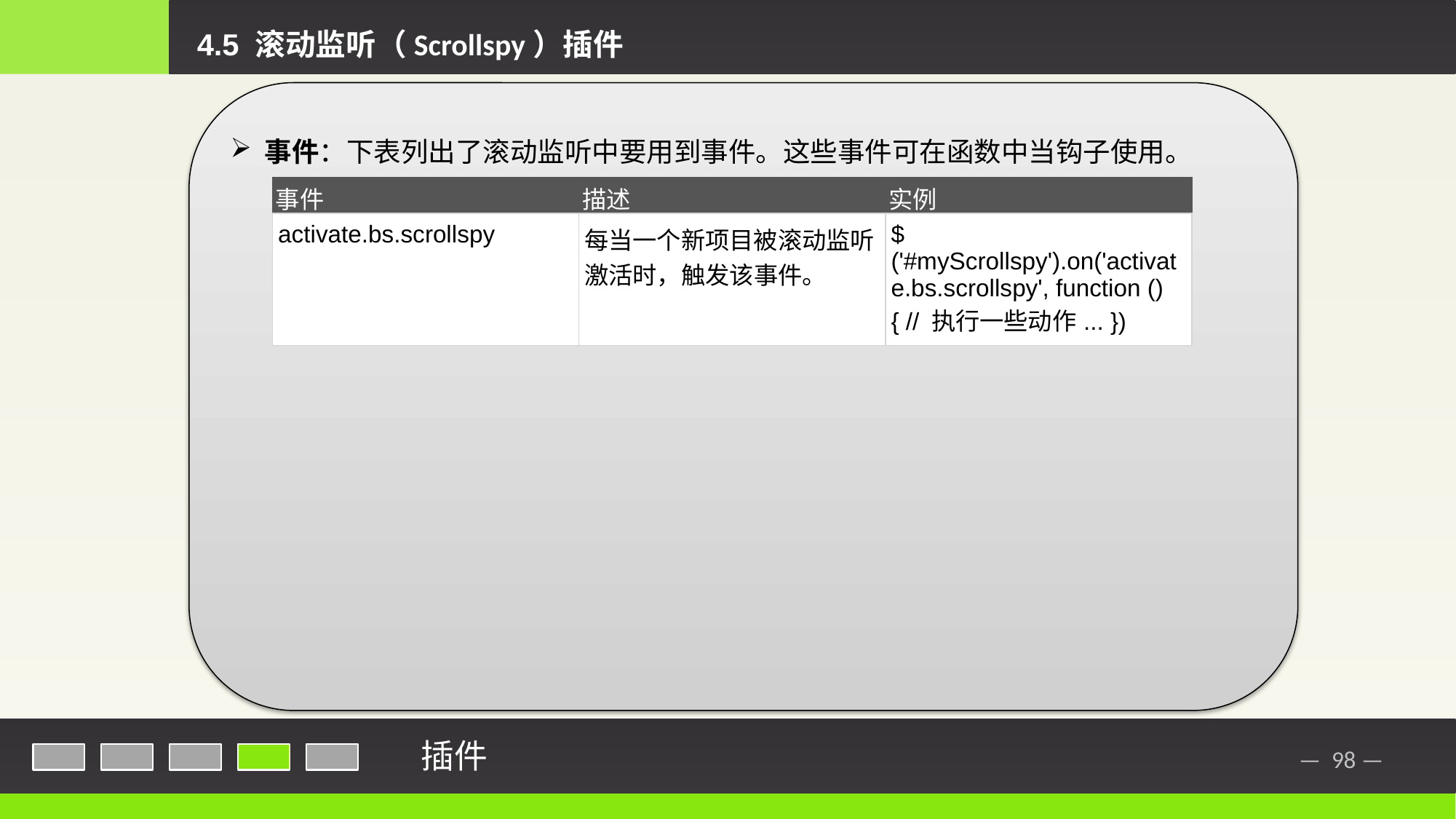

4.5 滚动监听（Scrollspy）插件
事件：下表列出了滚动监听中要用到事件。这些事件可在函数中当钩子使用。

| 事件 | 描述 | 实例 |
| --- | --- | --- |
| activate.bs.scrollspy | 每当一个新项目被滚动监听激活时，触发该事件。 | $('#myScrollspy').on('activate.bs.scrollspy', function () { // 执行一些动作... }) |